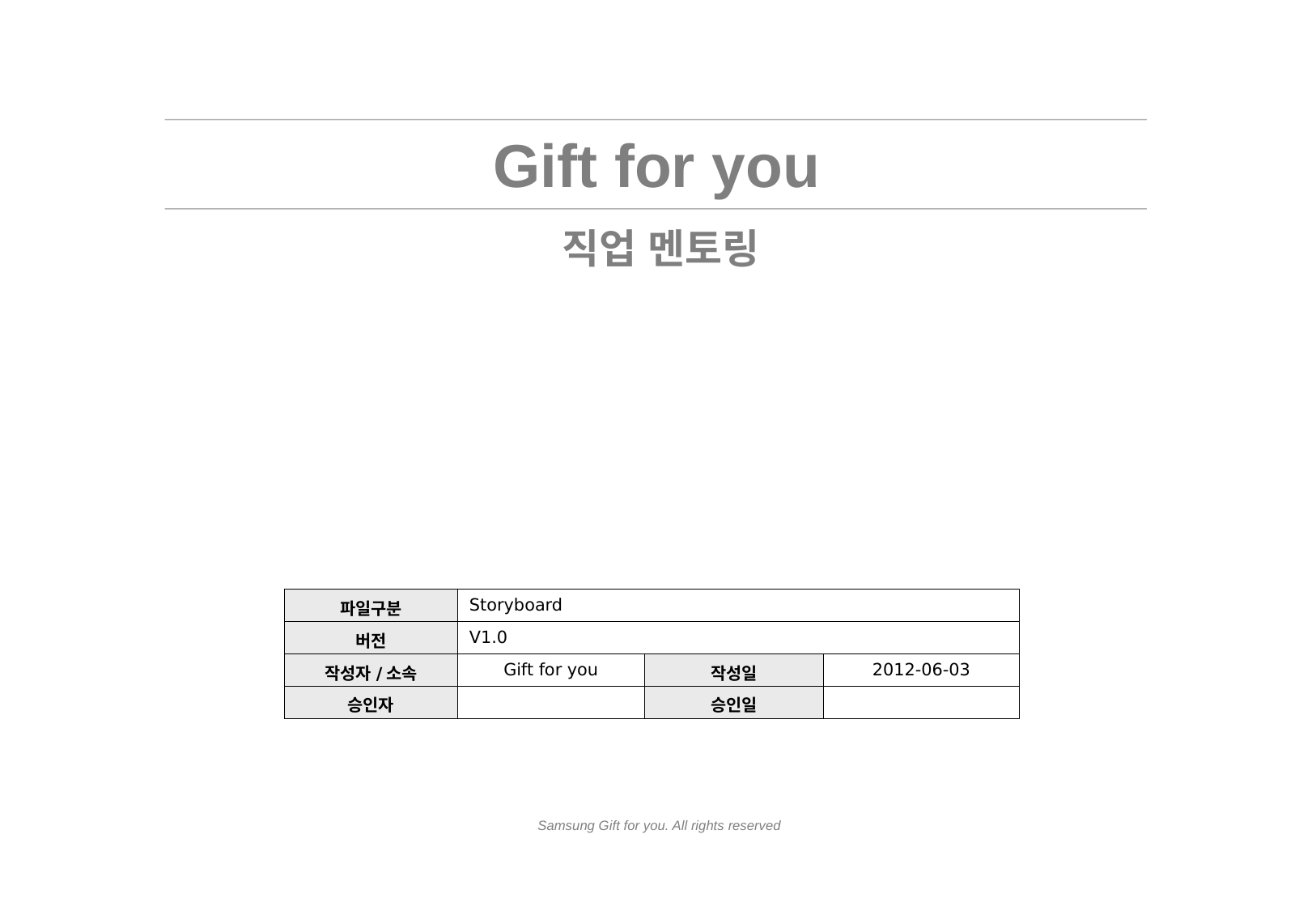

| 파일구분 | Storyboard |  |  |
| --- | --- | --- | --- |
| 버전 | V1.0 |  |  |
| 작성자/소속 | Gift for you | 작성일 | 2012-06-03 |
| 승인자 |  | 승인일 |  |